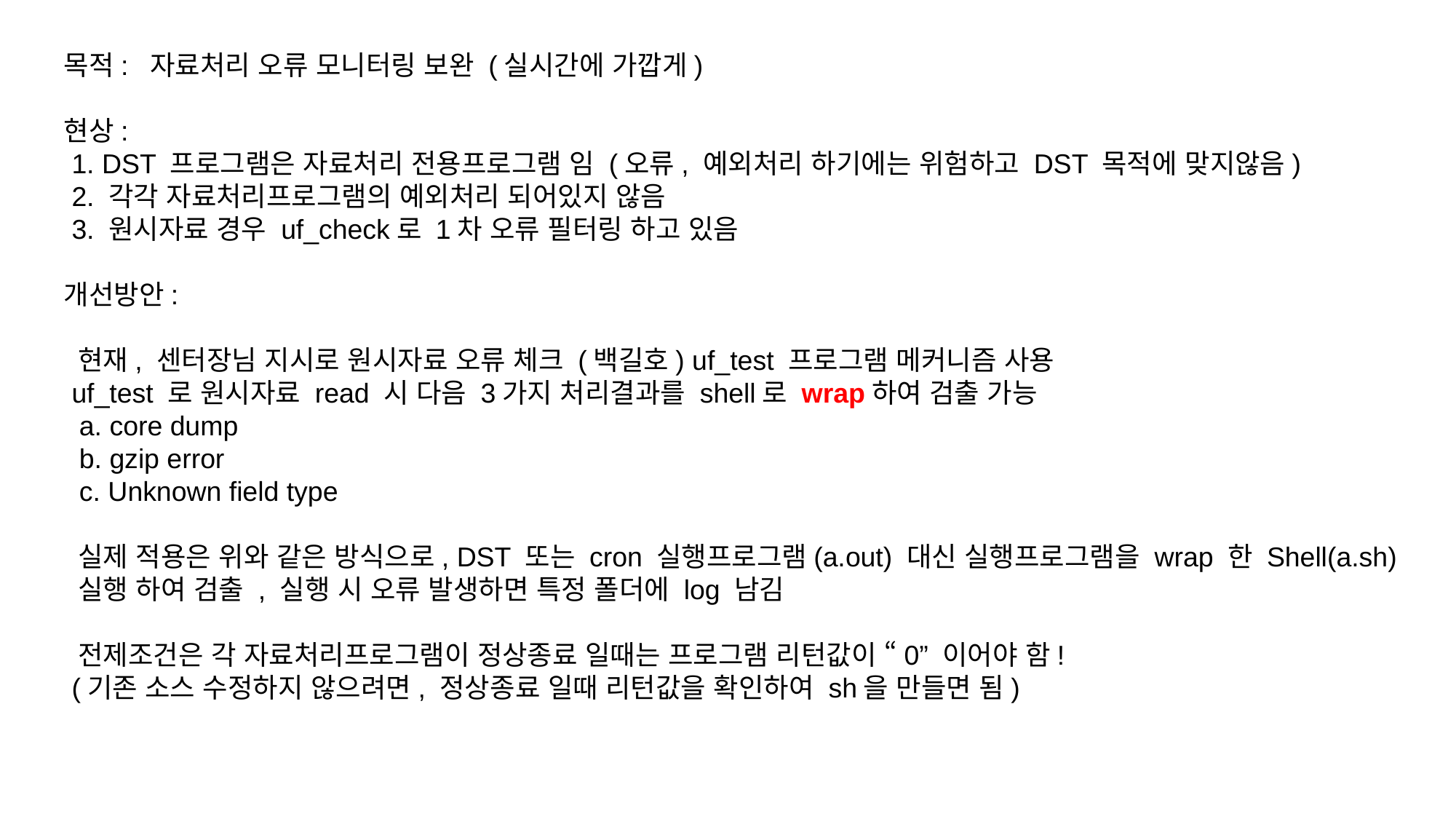

목적:  자료처리 오류 모니터링 보완 (실시간에 가깝게)

현상:
 1. DST 프로그램은 자료처리 전용프로그램 임 (오류, 예외처리 하기에는 위험하고 DST 목적에 맞지않음)
 2. 각각 자료처리프로그램의 예외처리 되어있지 않음
 3. 원시자료 경우 uf_check로 1차 오류 필터링 하고 있음

개선방안:

 현재, 센터장님 지시로 원시자료 오류 체크 (백길호) uf_test 프로그램 메커니즘 사용
 uf_test 로 원시자료 read 시 다음 3가지 처리결과를 shell로 wrap하여 검출 가능
  a. core dump
  b. gzip error
  c. Unknown field type
 실제 적용은 위와 같은 방식으로, DST 또는 cron 실행프로그램(a.out) 대신 실행프로그램을 wrap 한 Shell(a.sh)
 실행 하여 검출 , 실행 시 오류 발생하면 특정 폴더에 log 남김

 전제조건은 각 자료처리프로그램이 정상종료 일때는 프로그램 리턴값이 “0” 이어야 함!
 (기존 소스 수정하지 않으려면, 정상종료 일때 리턴값을 확인하여 sh을 만들면 됨)